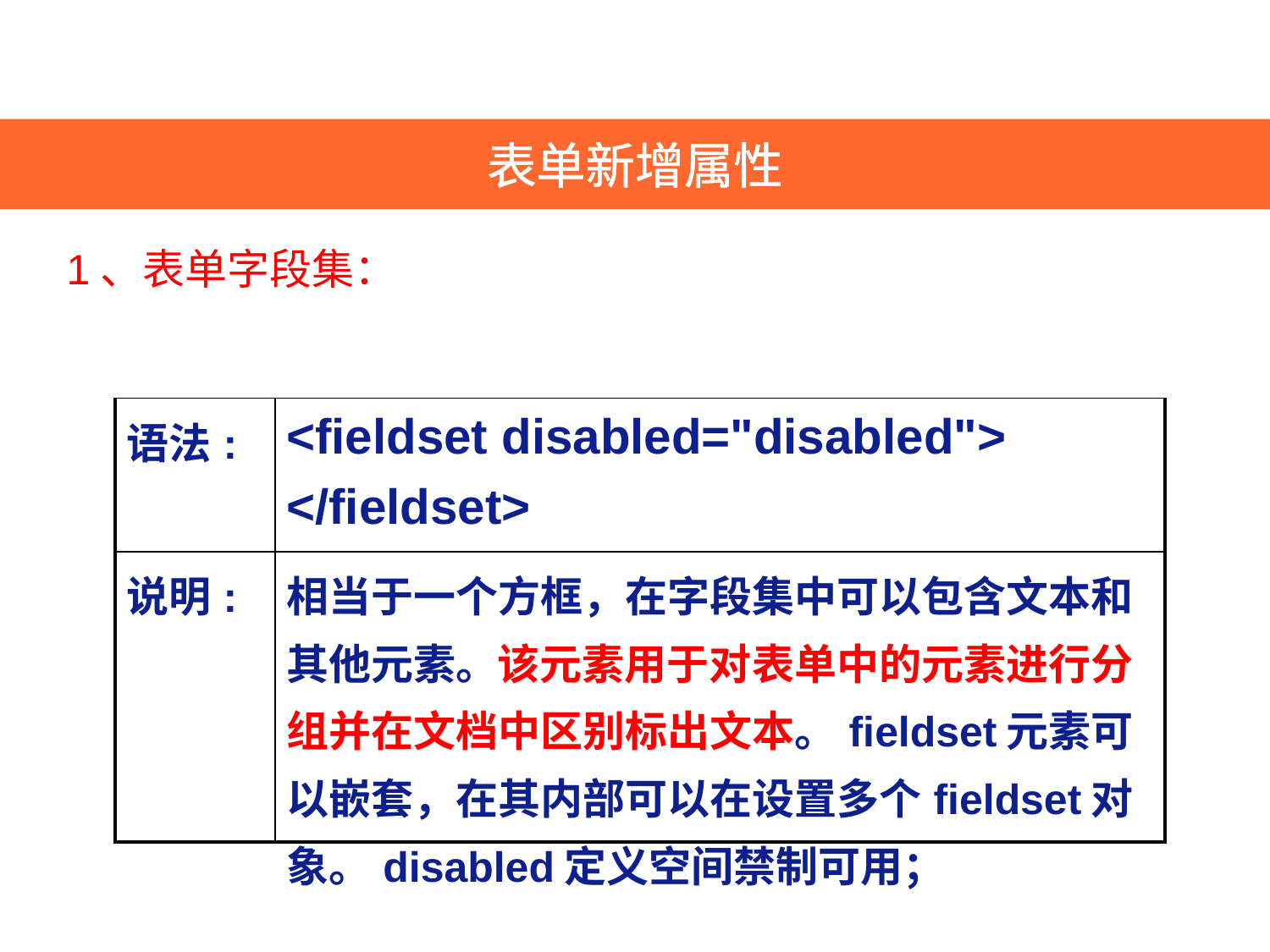

表单新增属性
1、表单字段集：
| 语法: | <fieldset disabled="disabled"> </fieldset> |
| --- | --- |
| 说明: | 相当于一个方框，在字段集中可以包含文本和其他元素。该元素用于对表单中的元素进行分组并在文档中区别标出文本。fieldset元素可以嵌套，在其内部可以在设置多个fieldset对象。disabled定义空间禁制可用； |